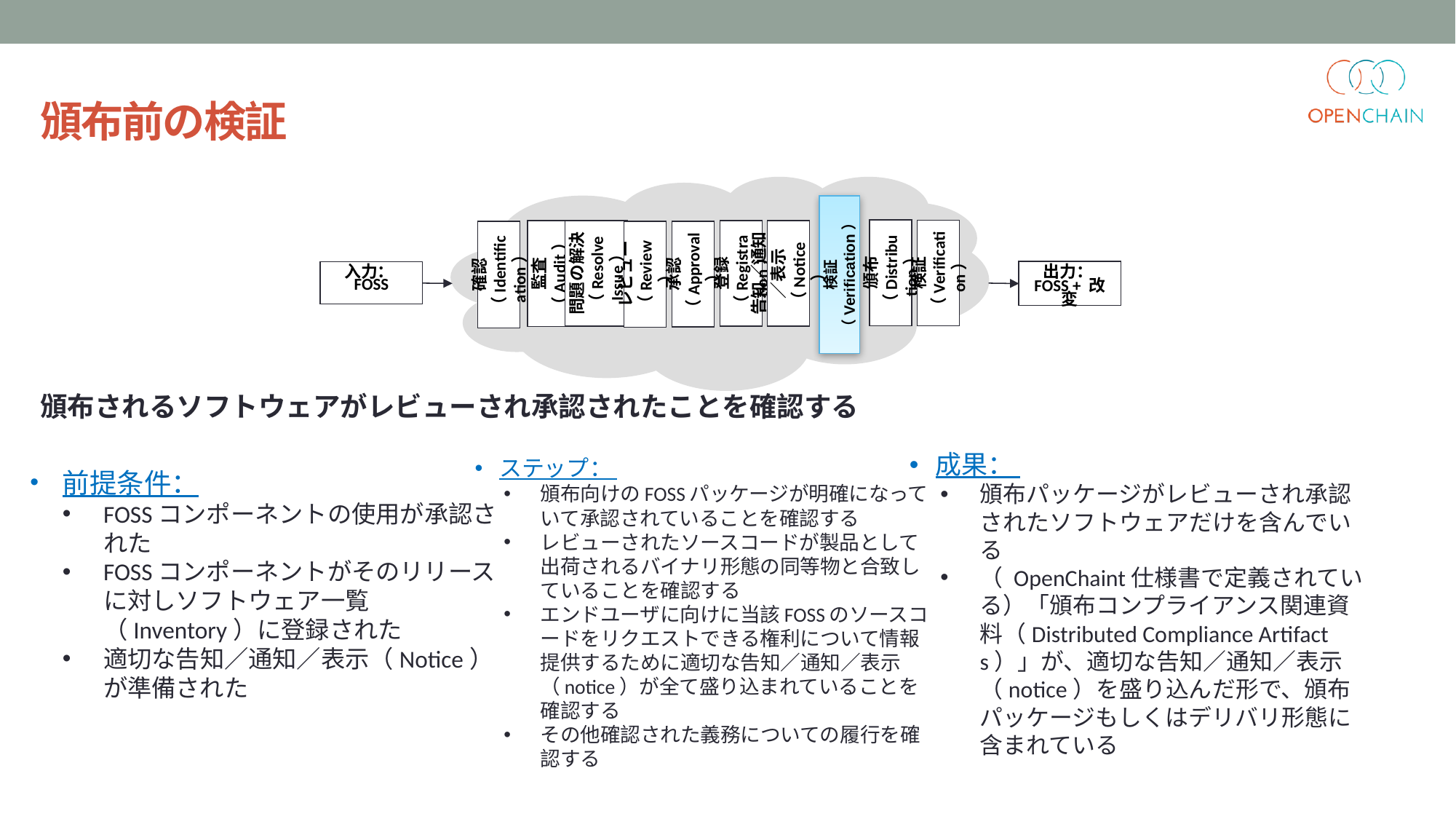

頒布前の検証

検証（Verification）
頒布（Distribution）
検証（Verification）
問題の解決（Resolve Issue）
登録（Registration）
告知／通知／表示（Notice）
監査（Audit）
承認（Approval）
確認（Identification）
レビュー（Review）
入力：
FOSS
出力：
FOSS + 改変
頒布されるソフトウェアがレビューされ承認されたことを確認する
前提条件：
FOSSコンポーネントの使用が承認された
FOSSコンポーネントがそのリリースに対しソフトウェア一覧（Inventory）に登録された
適切な告知／通知／表示（Notice）が準備された

成果：
頒布パッケージがレビューされ承認されたソフトウェアだけを含んでいる
（ OpenChaint仕様書で定義されている）「頒布コンプライアンス関連資料（Distributed Compliance Artifacts）」が、適切な告知／通知／表示（notice）を盛り込んだ形で、頒布パッケージもしくはデリバリ形態に含まれている

ステップ：
頒布向けのFOSSパッケージが明確になっていて承認されていることを確認する
レビューされたソースコードが製品として出荷されるバイナリ形態の同等物と合致していることを確認する
エンドユーザに向けに当該FOSSのソースコードをリクエストできる権利について情報提供するために適切な告知／通知／表示（notice）が全て盛り込まれていることを確認する
その他確認された義務についての履行を確認する